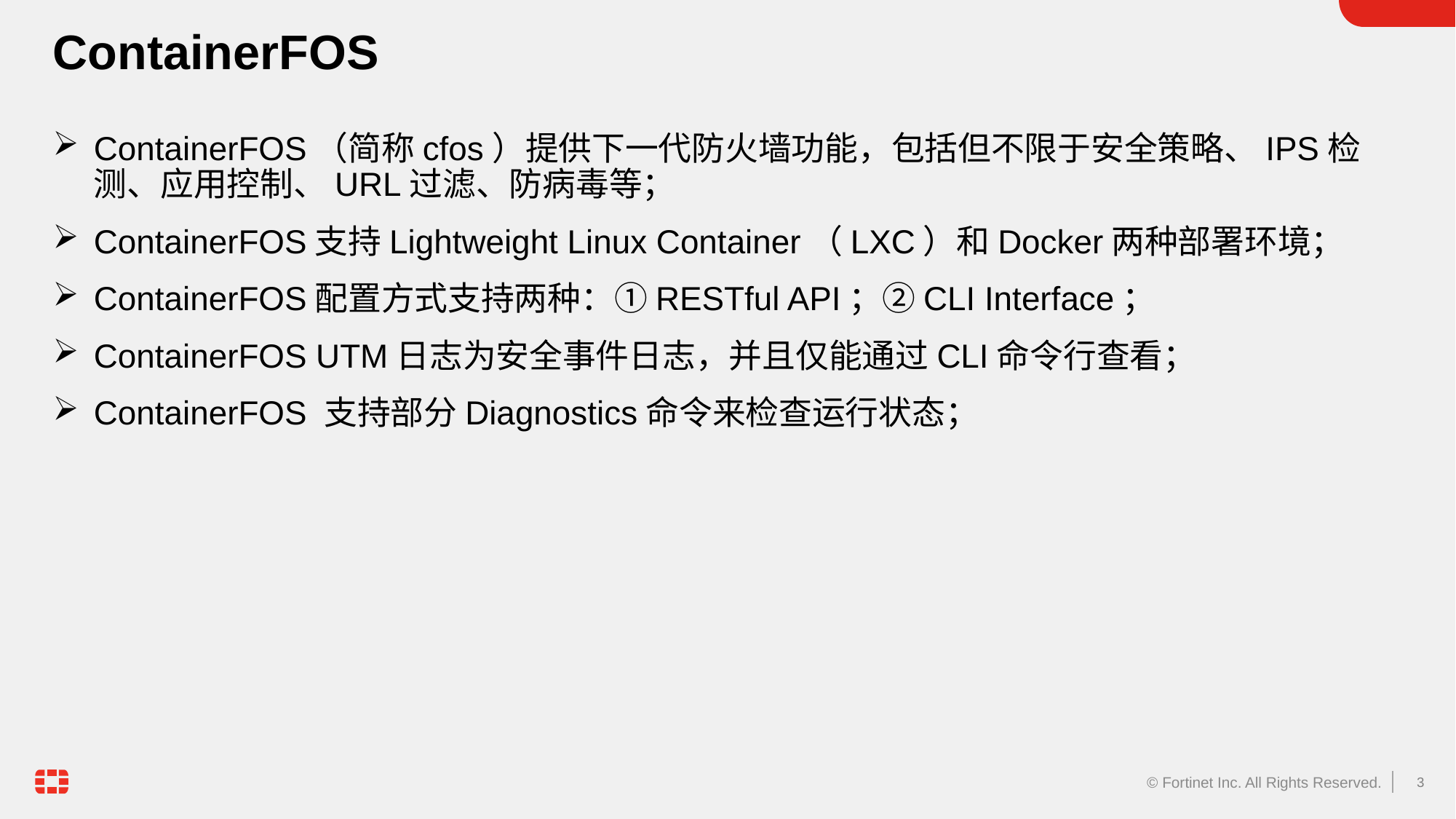

# ContainerFOS
ContainerFOS（简称cfos）提供下一代防火墙功能，包括但不限于安全策略、IPS检测、应用控制、URL过滤、防病毒等；
ContainerFOS支持Lightweight Linux Container（LXC）和Docker两种部署环境；
ContainerFOS配置方式支持两种：①RESTful API；②CLI Interface；
ContainerFOS UTM日志为安全事件日志，并且仅能通过CLI命令行查看；
ContainerFOS 支持部分Diagnostics命令来检查运行状态；